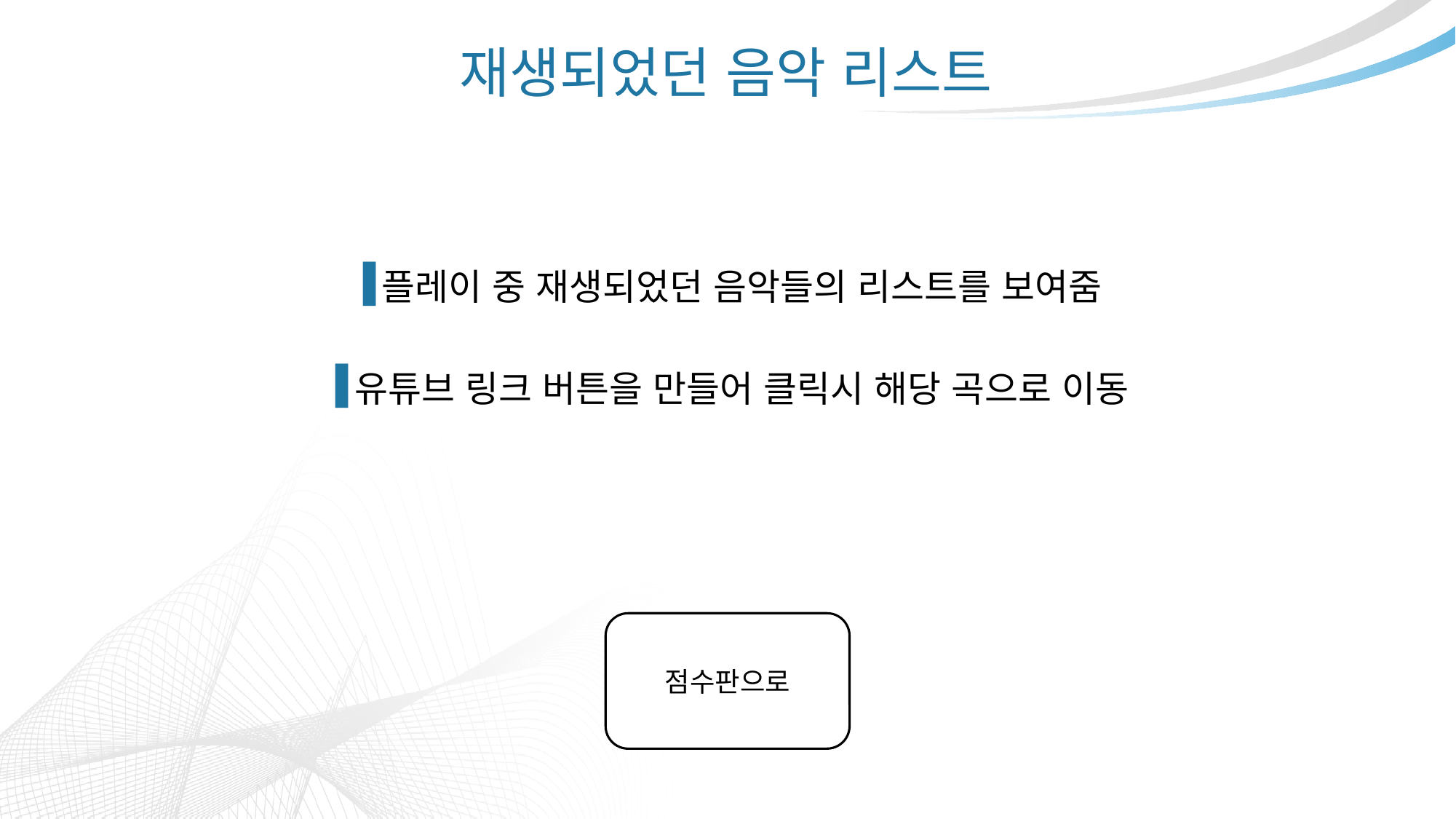

# 재생되었던 음악 리스트

플레이 중 재생되었던 음악들의 리스트를 보여줌

유튜브 링크 버튼을 만들어 클릭시 해당 곡으로 이동

점수판으로